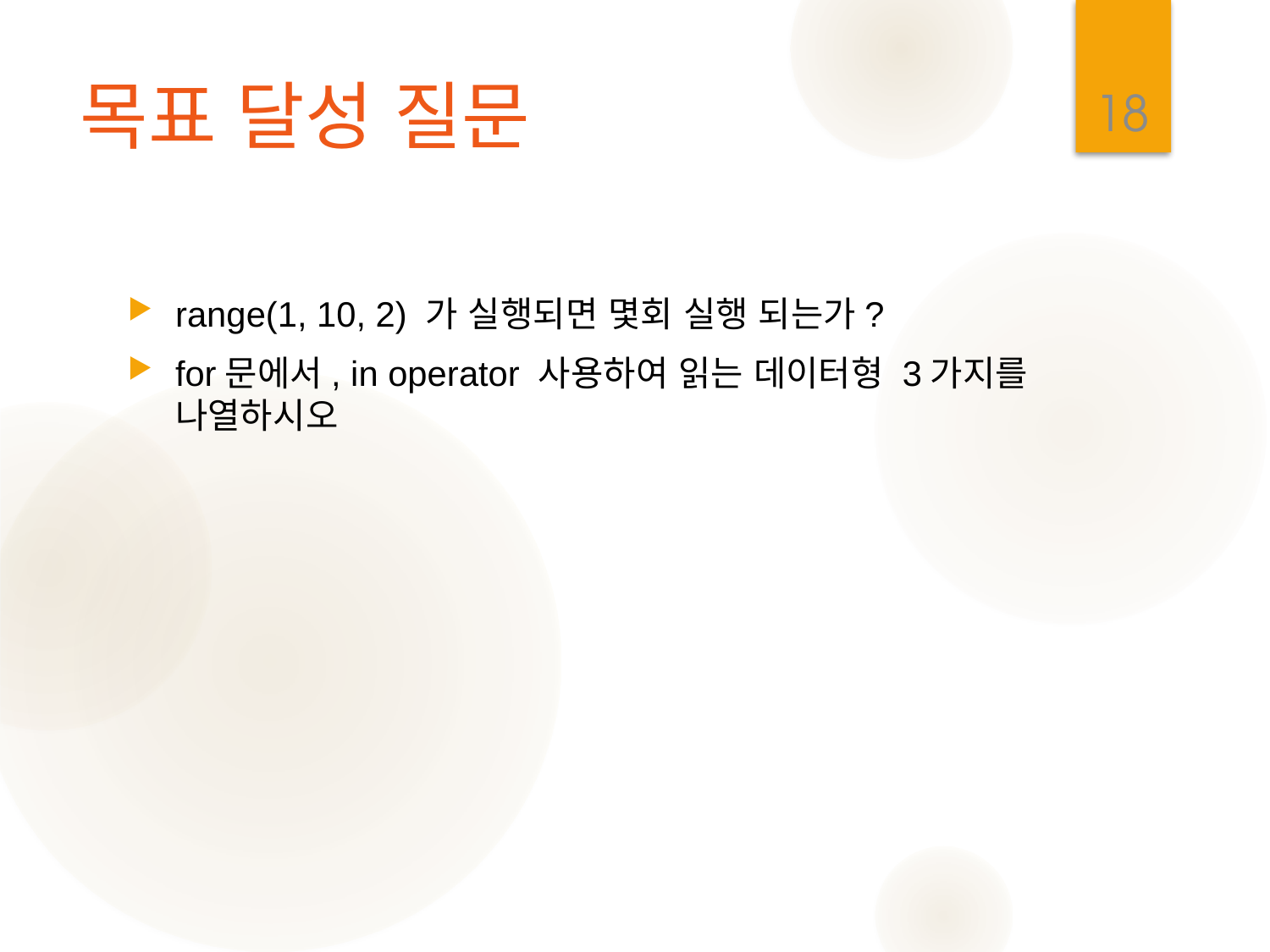

18
# 목표 달성 질문
range(1, 10, 2) 가 실행되면 몇회 실행 되는가?
for문에서, in operator 사용하여 읽는 데이터형 3가지를 나열하시오